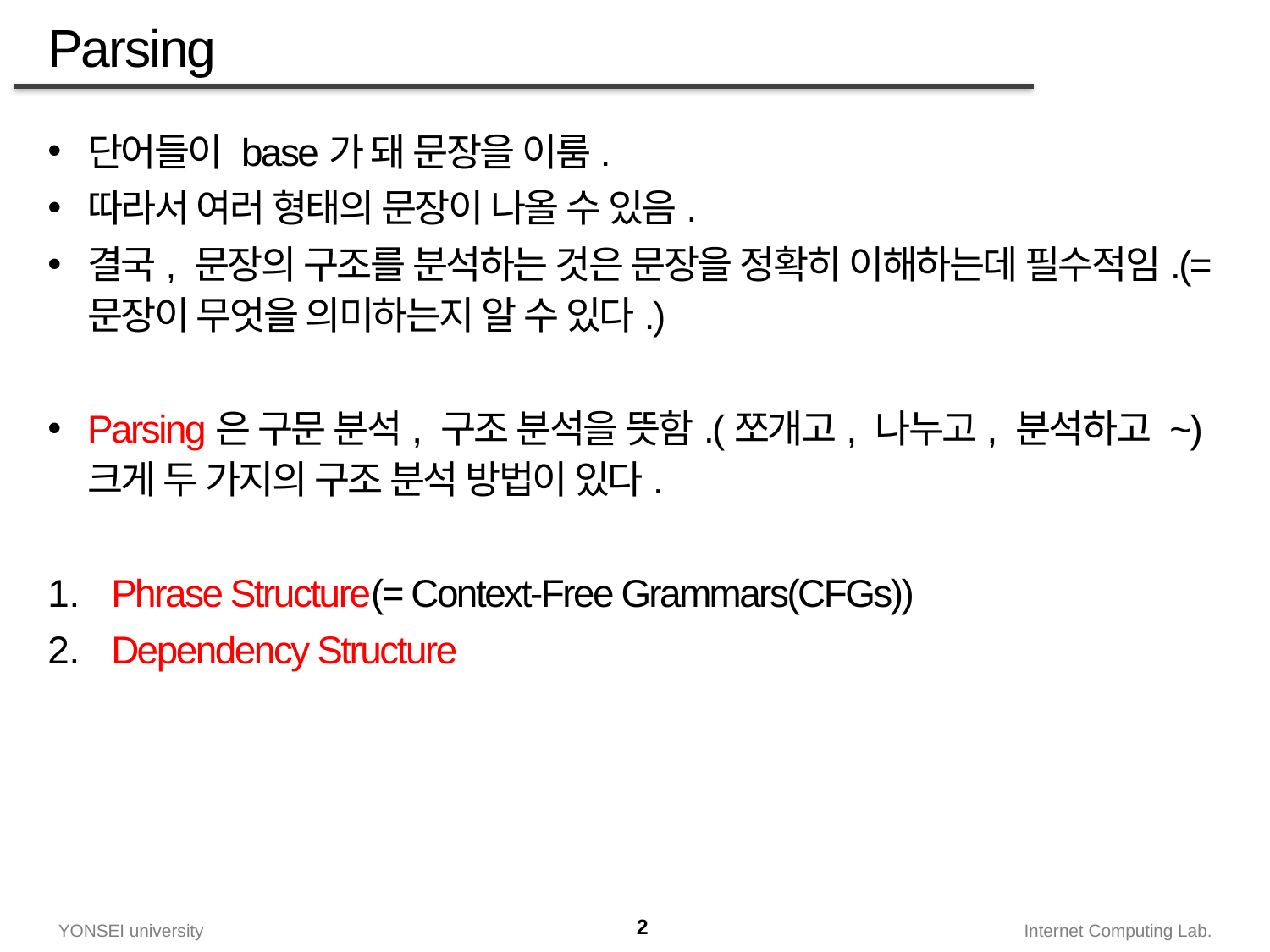

# Parsing
단어들이 base가 돼 문장을 이룸.
따라서 여러 형태의 문장이 나올 수 있음.
결국, 문장의 구조를 분석하는 것은 문장을 정확히 이해하는데 필수적임.(= 문장이 무엇을 의미하는지 알 수 있다.)

Parsing은 구문 분석, 구조 분석을 뜻함.(쪼개고, 나누고, 분석하고 ~) 크게 두 가지의 구조 분석 방법이 있다.

Phrase Structure(= Context-Free Grammars(CFGs))
Dependency Structure
2